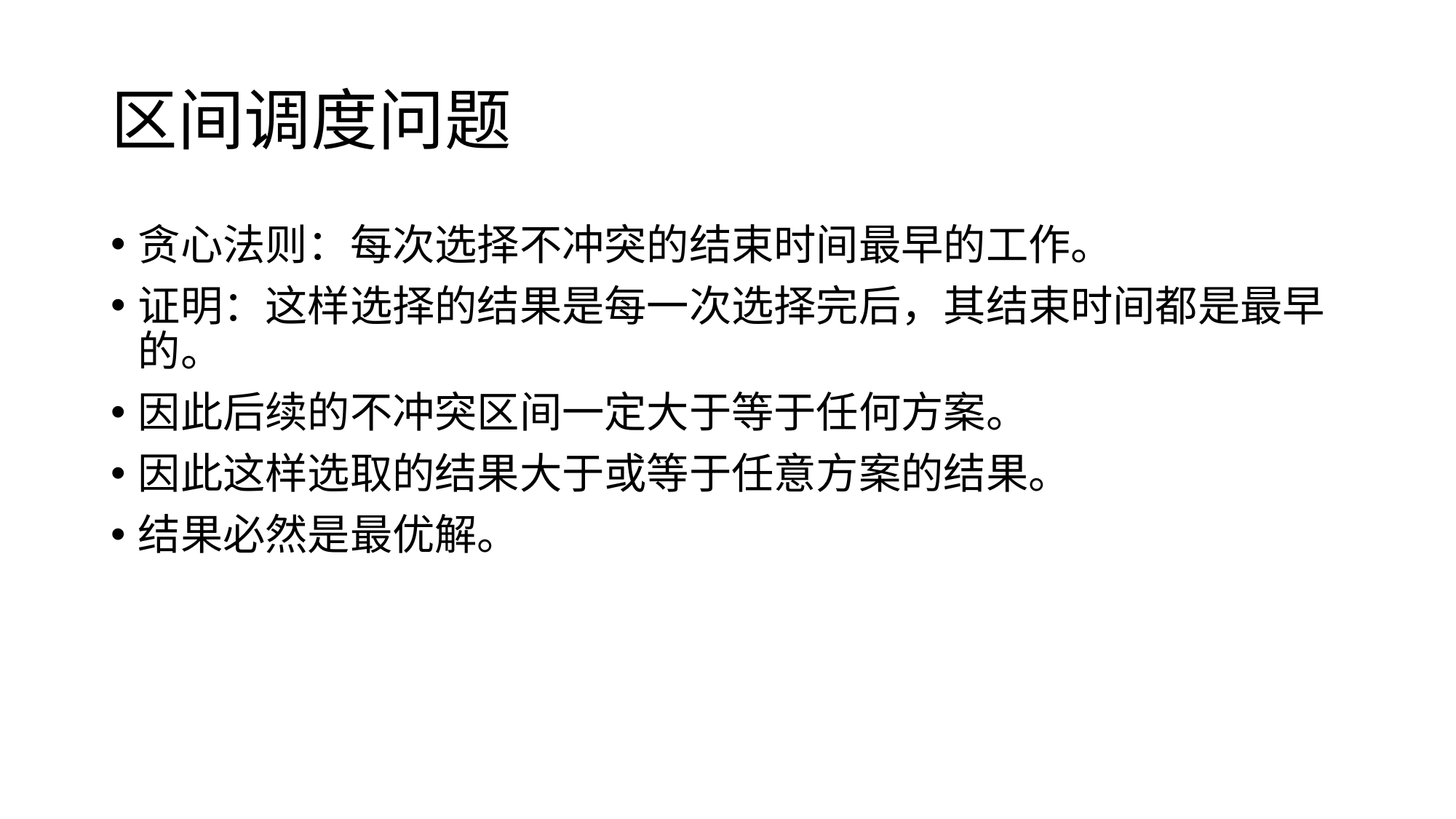

# 区间调度问题
贪心法则：每次选择不冲突的结束时间最早的工作。
证明：这样选择的结果是每一次选择完后，其结束时间都是最早的。
因此后续的不冲突区间一定大于等于任何方案。
因此这样选取的结果大于或等于任意方案的结果。
结果必然是最优解。